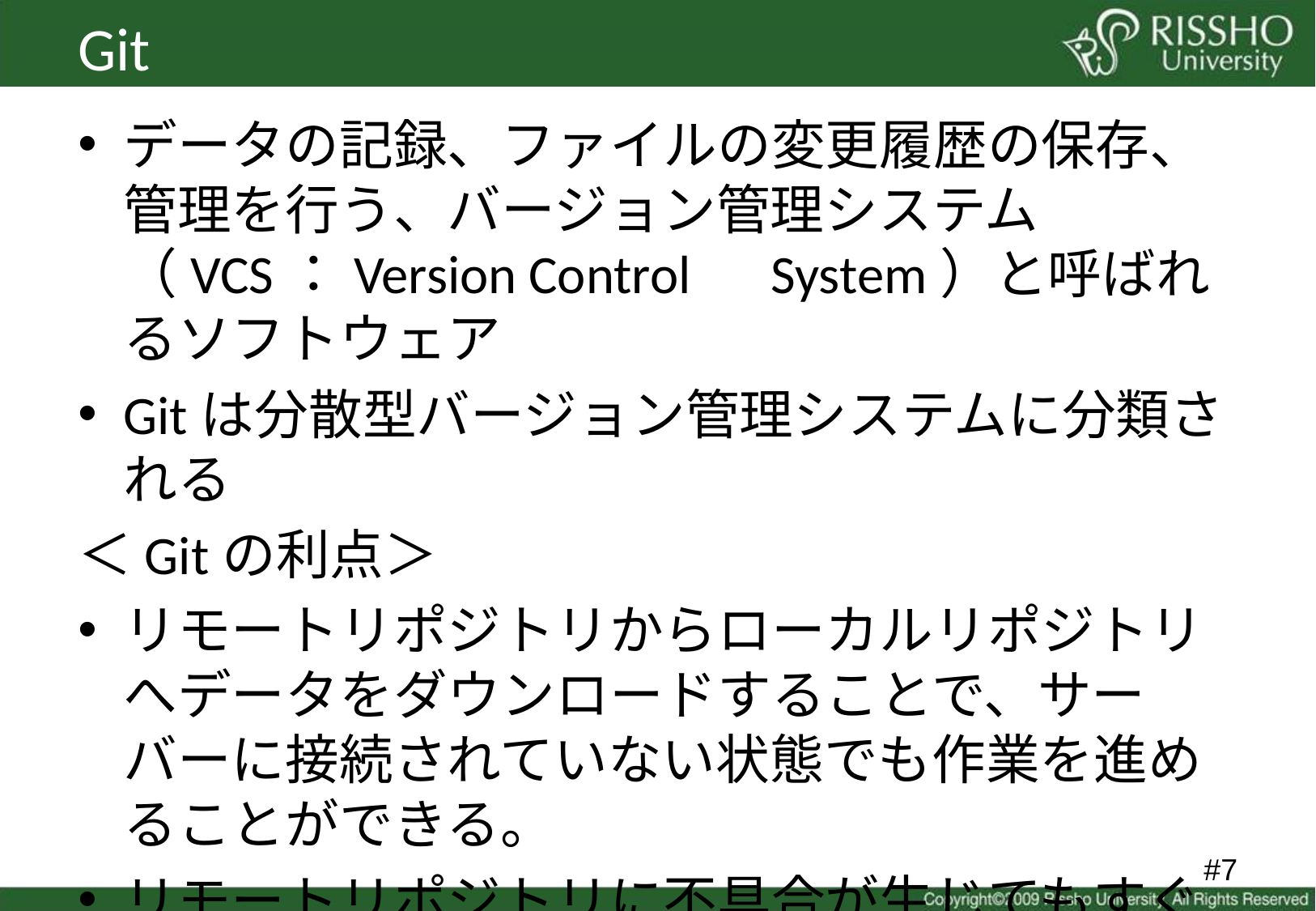

# Git
データの記録、ファイルの変更履歴の保存、管理を行う、バージョン管理システム（VCS：Version Control　System）と呼ばれるソフトウェア
Gitは分散型バージョン管理システムに分類される
＜Gitの利点＞
リモートリポジトリからローカルリポジトリへデータをダウンロードすることで、サーバーに接続されていない状態でも作業を進めることができる。
リモートリポジトリに不具合が生じてもすぐに復元することができる